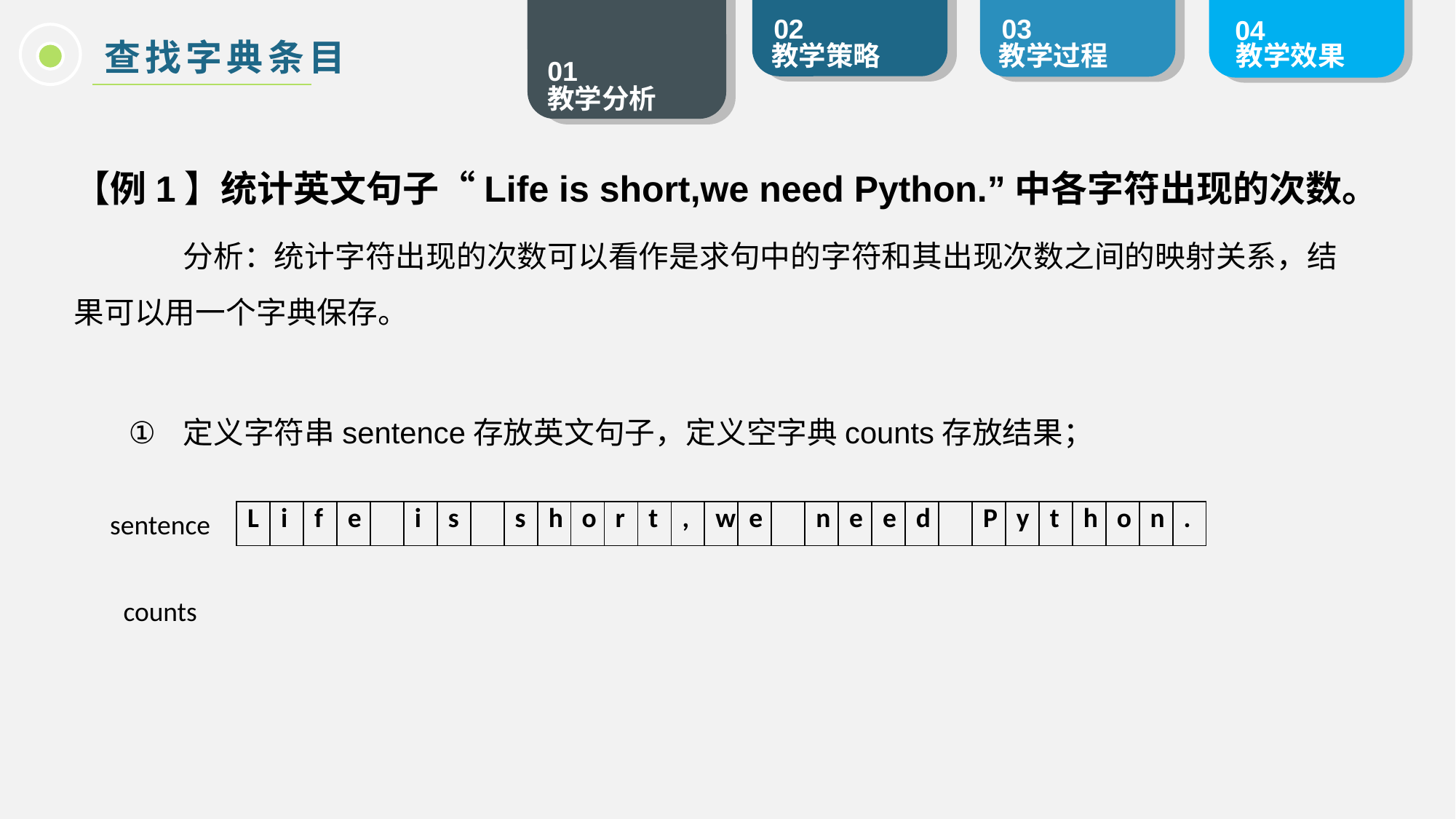

查找字典条目
【例1】统计英文句子“Life is short,we need Python.”中各字符出现的次数。
	分析：统计字符出现的次数可以看作是求句中的字符和其出现次数之间的映射关系，结果可以用一个字典保存。

定义字符串sentence存放英文句子，定义空字典counts存放结果；
sentence
| L | i | f | e |  | i | s |  | s | h | o | r | t | , | w | e |  | n | e | e | d |  | P | y | t | h | o | n | . |
| --- | --- | --- | --- | --- | --- | --- | --- | --- | --- | --- | --- | --- | --- | --- | --- | --- | --- | --- | --- | --- | --- | --- | --- | --- | --- | --- | --- | --- |
counts